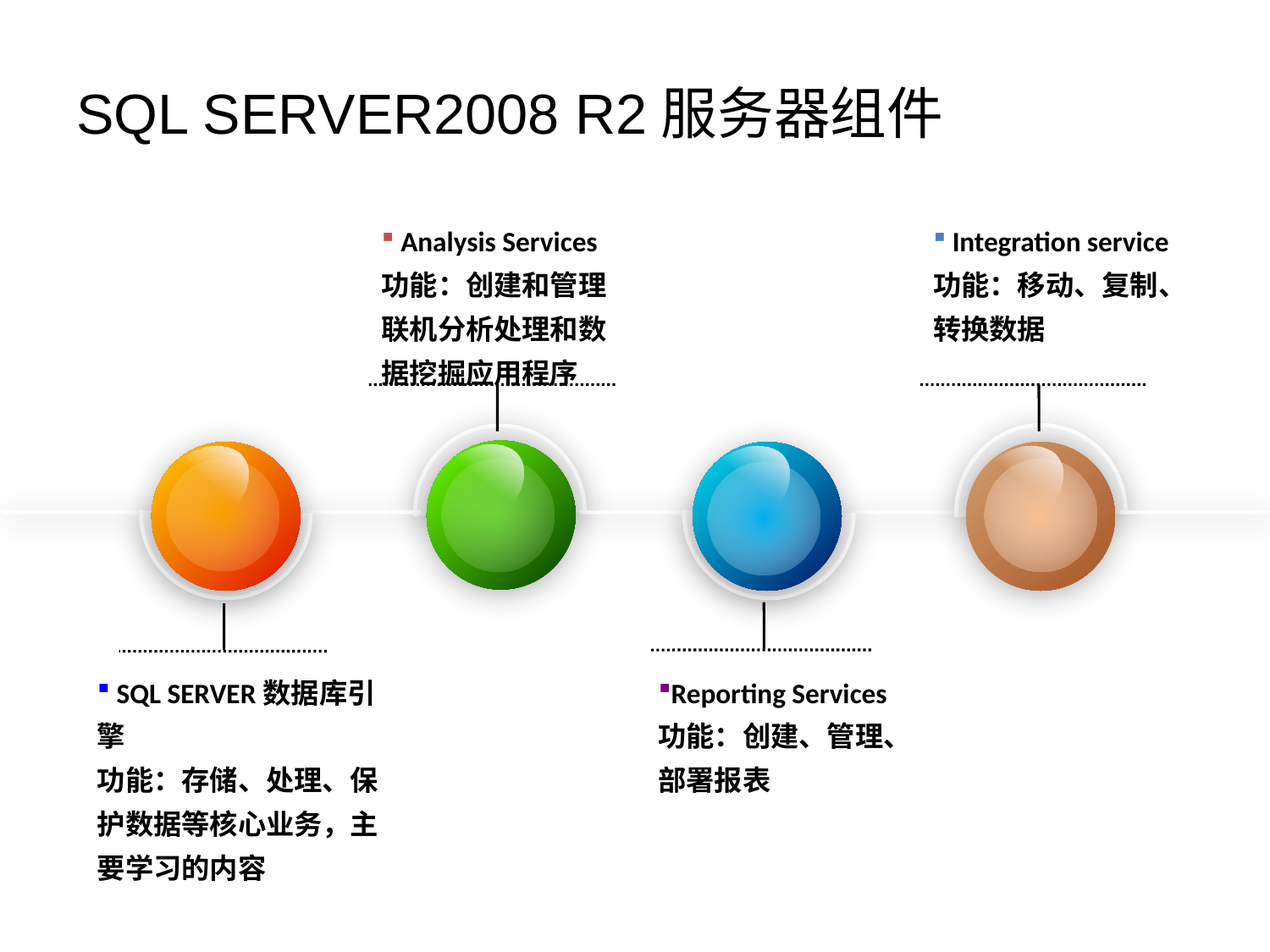

# SQL SERVER2008 R2服务器组件
 Analysis Services
功能：创建和管理联机分析处理和数据挖掘应用程序
 Integration service
功能：移动、复制、转换数据

 SQL SERVER数据库引擎
功能：存储、处理、保护数据等核心业务，主要学习的内容
Reporting Services
功能：创建、管理、部署报表